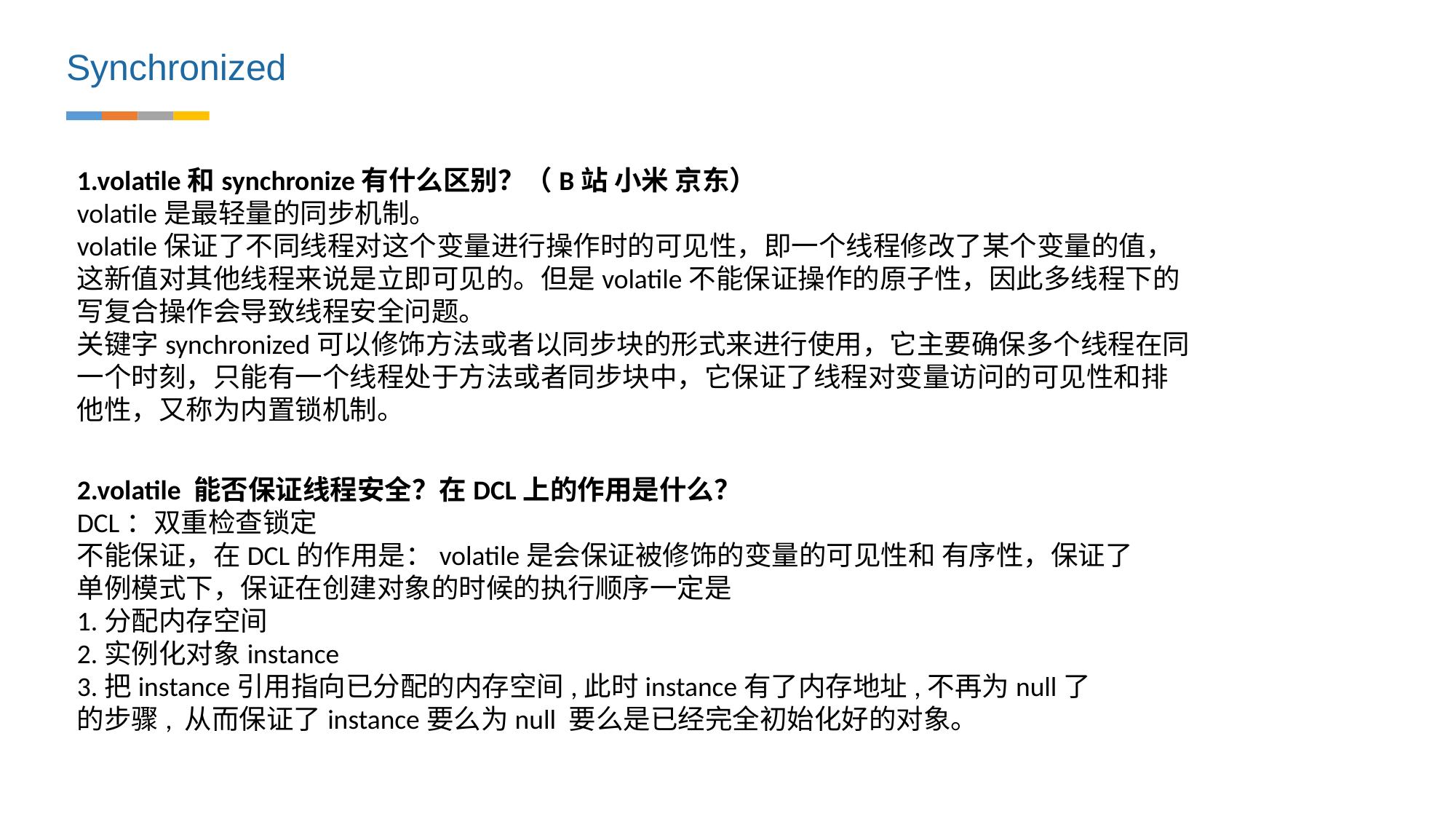

Synchronized

1.volatile和synchronize有什么区别？（B站 小米 京东）
volatile是最轻量的同步机制。
volatile保证了不同线程对这个变量进行操作时的可见性，即一个线程修改了某个变量的值，这新值对其他线程来说是立即可见的。但是volatile不能保证操作的原子性，因此多线程下的写复合操作会导致线程安全问题。
关键字synchronized可以修饰方法或者以同步块的形式来进行使用，它主要确保多个线程在同一个时刻，只能有一个线程处于方法或者同步块中，它保证了线程对变量访问的可见性和排他性，又称为内置锁机制。

2.volatile 能否保证线程安全？在DCL上的作用是什么？
DCL：双重检查锁定
不能保证，在DCL的作用是：volatile是会保证被修饰的变量的可见性和 有序性，保证了单例模式下，保证在创建对象的时候的执行顺序一定是
1.分配内存空间
2.实例化对象instance
3.把instance引用指向已分配的内存空间,此时instance有了内存地址,不再为null了
的步骤, 从而保证了instance要么为null 要么是已经完全初始化好的对象。